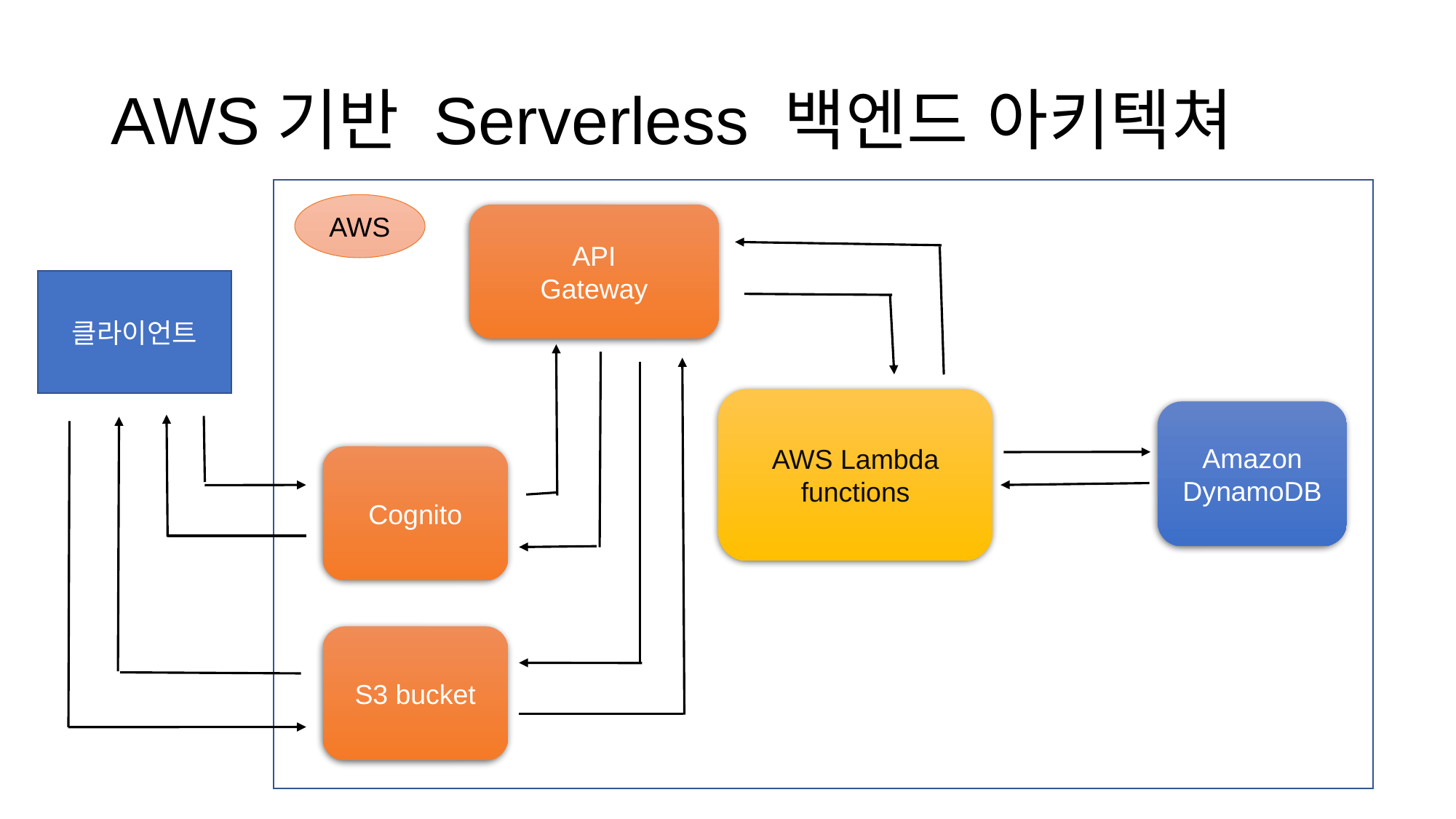

# AWS기반 Serverless 백엔드 아키텍쳐

AWS
API
Gateway
클라이언트
AWS Lambda functions
Amazon DynamoDB
Cognito
S3 bucket